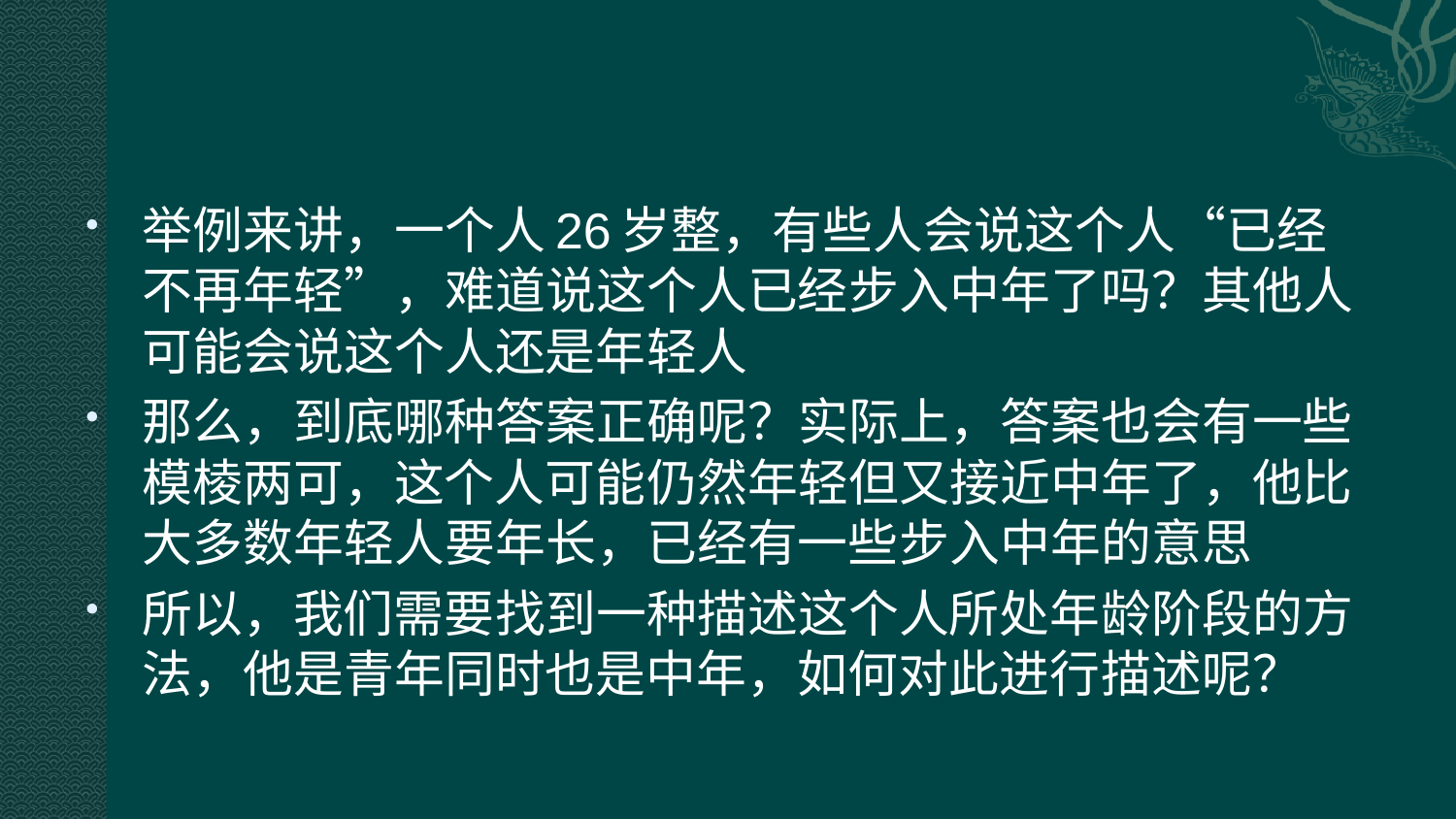

#
举例来讲，一个人26岁整，有些人会说这个人“已经不再年轻”，难道说这个人已经步入中年了吗？其他人可能会说这个人还是年轻人
那么，到底哪种答案正确呢？实际上，答案也会有一些模棱两可，这个人可能仍然年轻但又接近中年了，他比大多数年轻人要年长，已经有一些步入中年的意思
所以，我们需要找到一种描述这个人所处年龄阶段的方法，他是青年同时也是中年，如何对此进行描述呢？